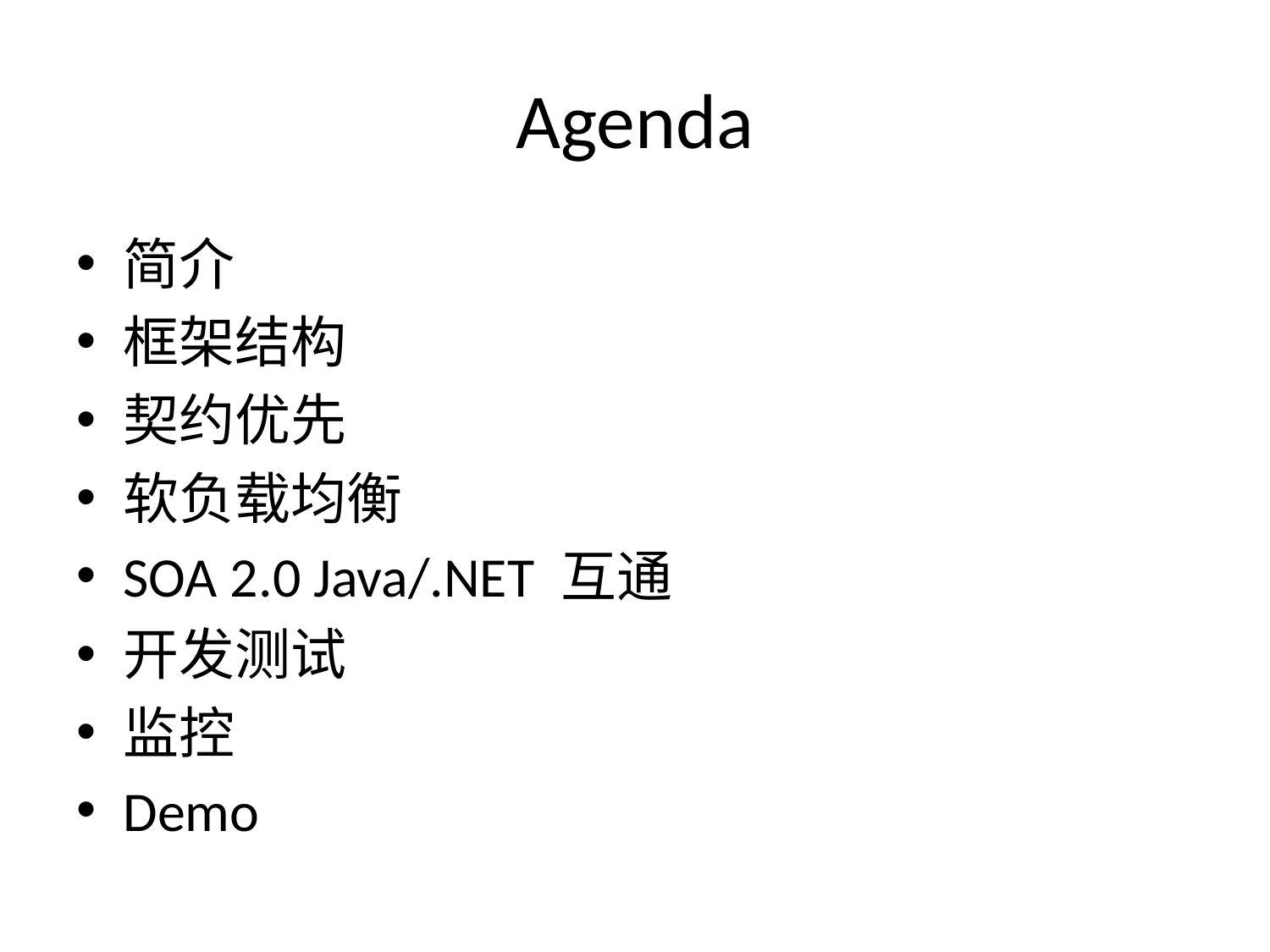

# Agenda
简介
框架结构
契约优先
软负载均衡
SOA 2.0 Java/.NET 互通
开发测试
监控
Demo